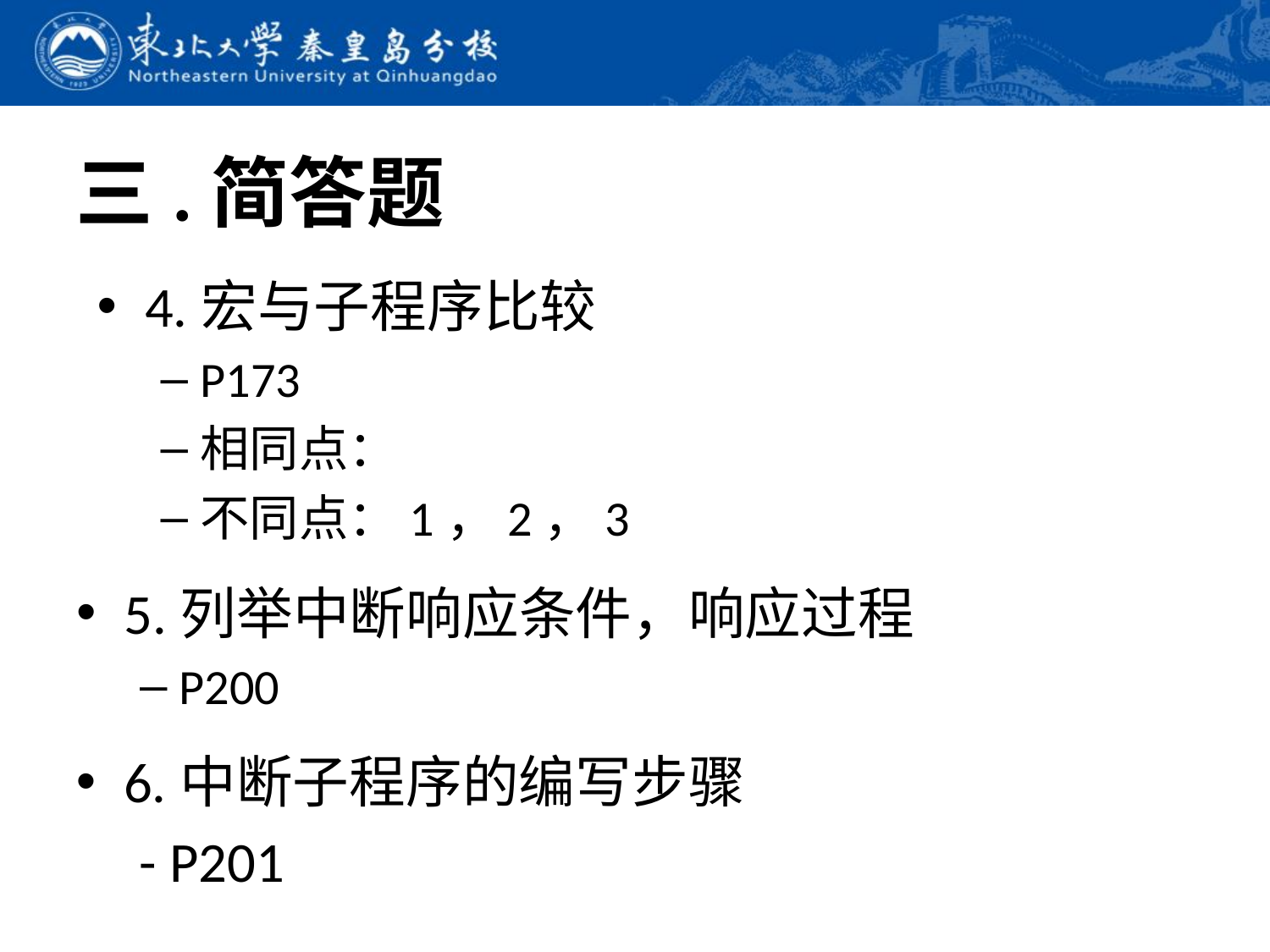

# 三.简答题
4.宏与子程序比较
P173
相同点：
不同点：1，2，3

5.列举中断响应条件，响应过程
P200
6.中断子程序的编写步骤
     - P201